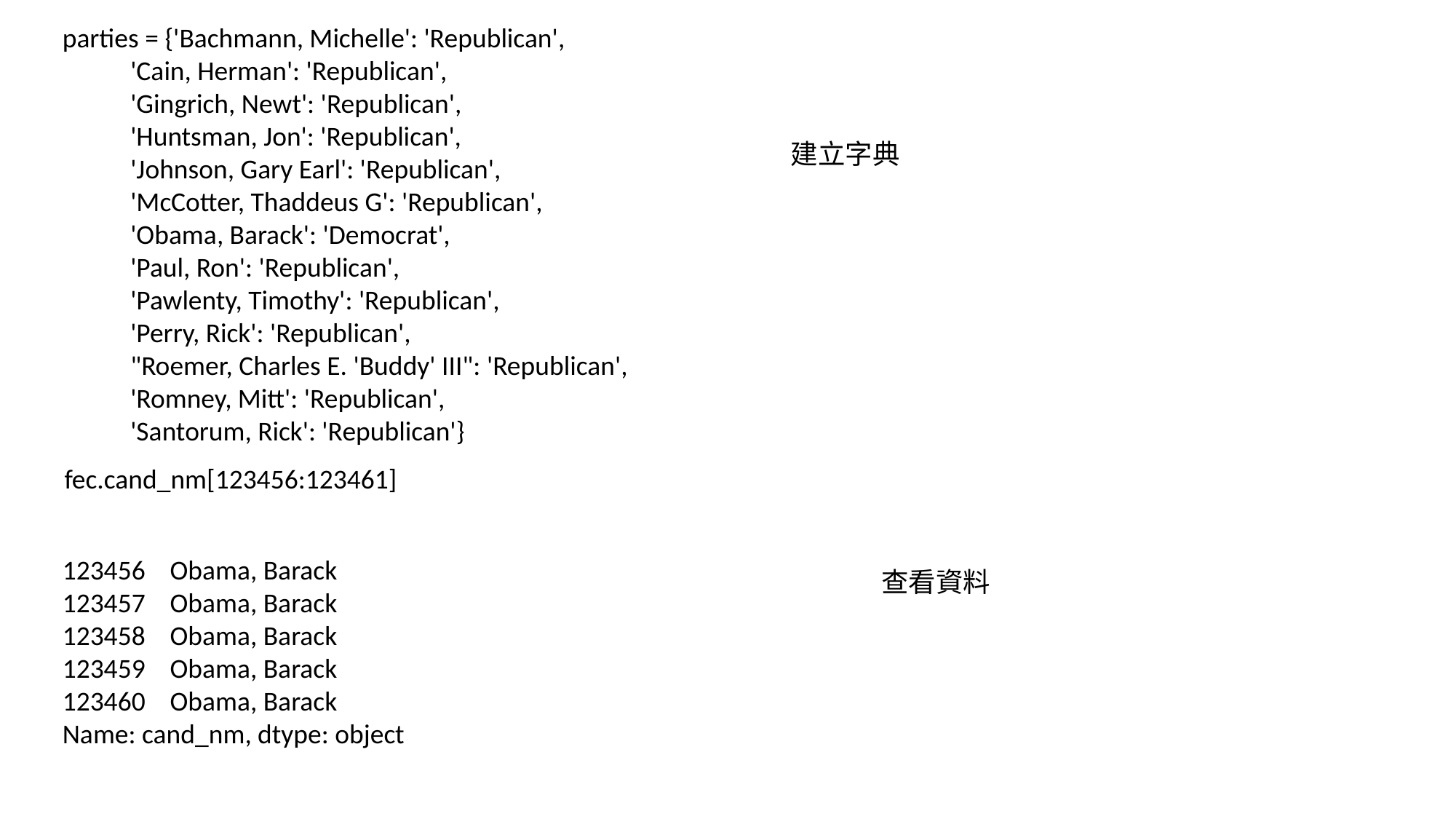

parties = {'Bachmann, Michelle': 'Republican',
           'Cain, Herman': 'Republican',
           'Gingrich, Newt': 'Republican',
           'Huntsman, Jon': 'Republican',
           'Johnson, Gary Earl': 'Republican',
           'McCotter, Thaddeus G': 'Republican',
           'Obama, Barack': 'Democrat',
           'Paul, Ron': 'Republican',
           'Pawlenty, Timothy': 'Republican',
           'Perry, Rick': 'Republican',
           "Roemer, Charles E. 'Buddy' III": 'Republican',
           'Romney, Mitt': 'Republican',
           'Santorum, Rick': 'Republican'}
建立字典
fec.cand_nm[123456:123461]
123456    Obama, Barack
123457    Obama, Barack
123458    Obama, Barack
123459    Obama, Barack
123460    Obama, Barack
Name: cand_nm, dtype: object
查看資料